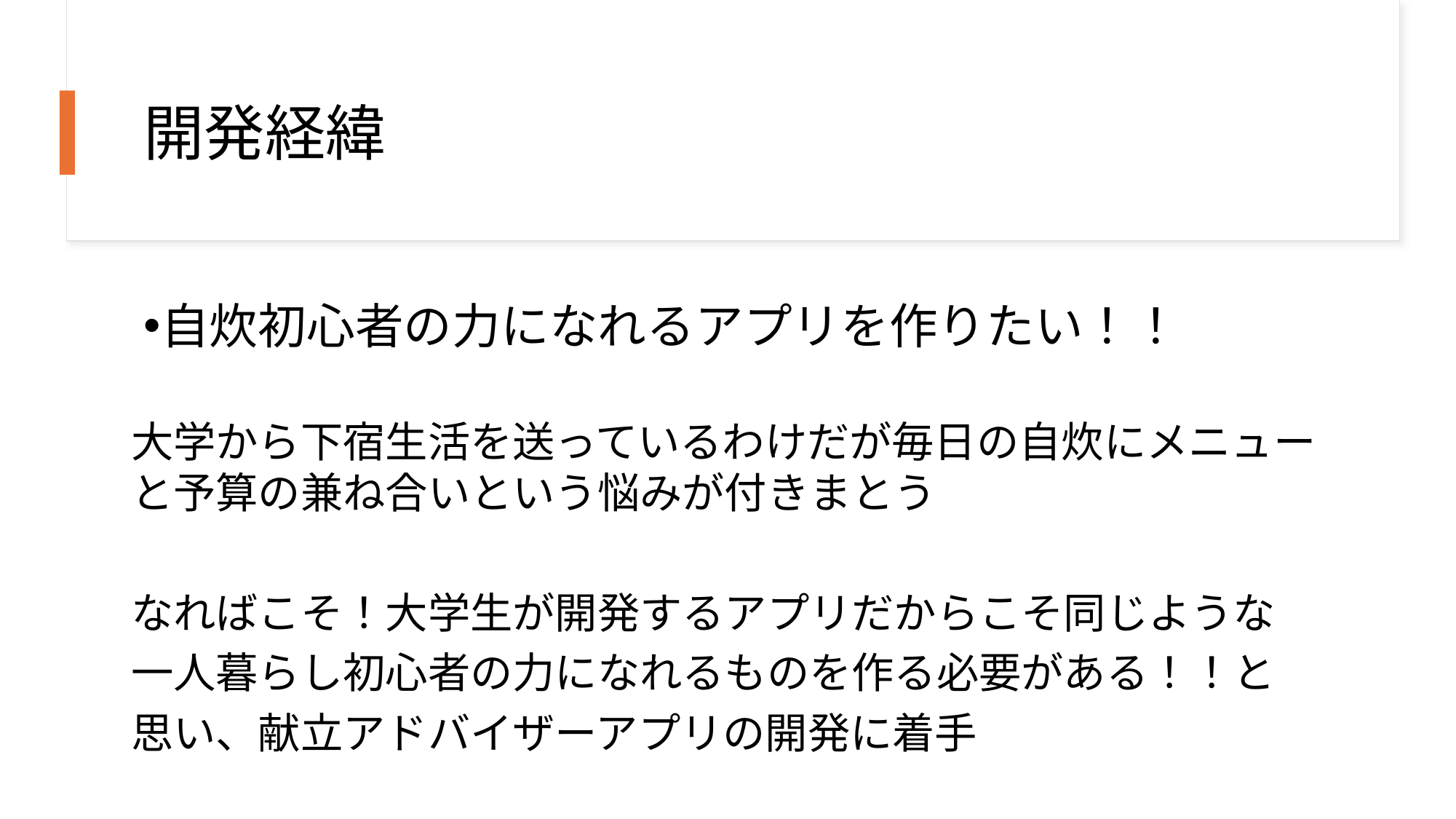

# 開発経緯

自炊初心者の力になれるアプリを作りたい！！
大学から下宿生活を送っているわけだが毎日の自炊にメニューと予算の兼ね合いという悩みが付きまとう

なればこそ！大学生が開発するアプリだからこそ同じような
一人暮らし初心者の力になれるものを作る必要がある！！と
思い、献立アドバイザーアプリの開発に着手